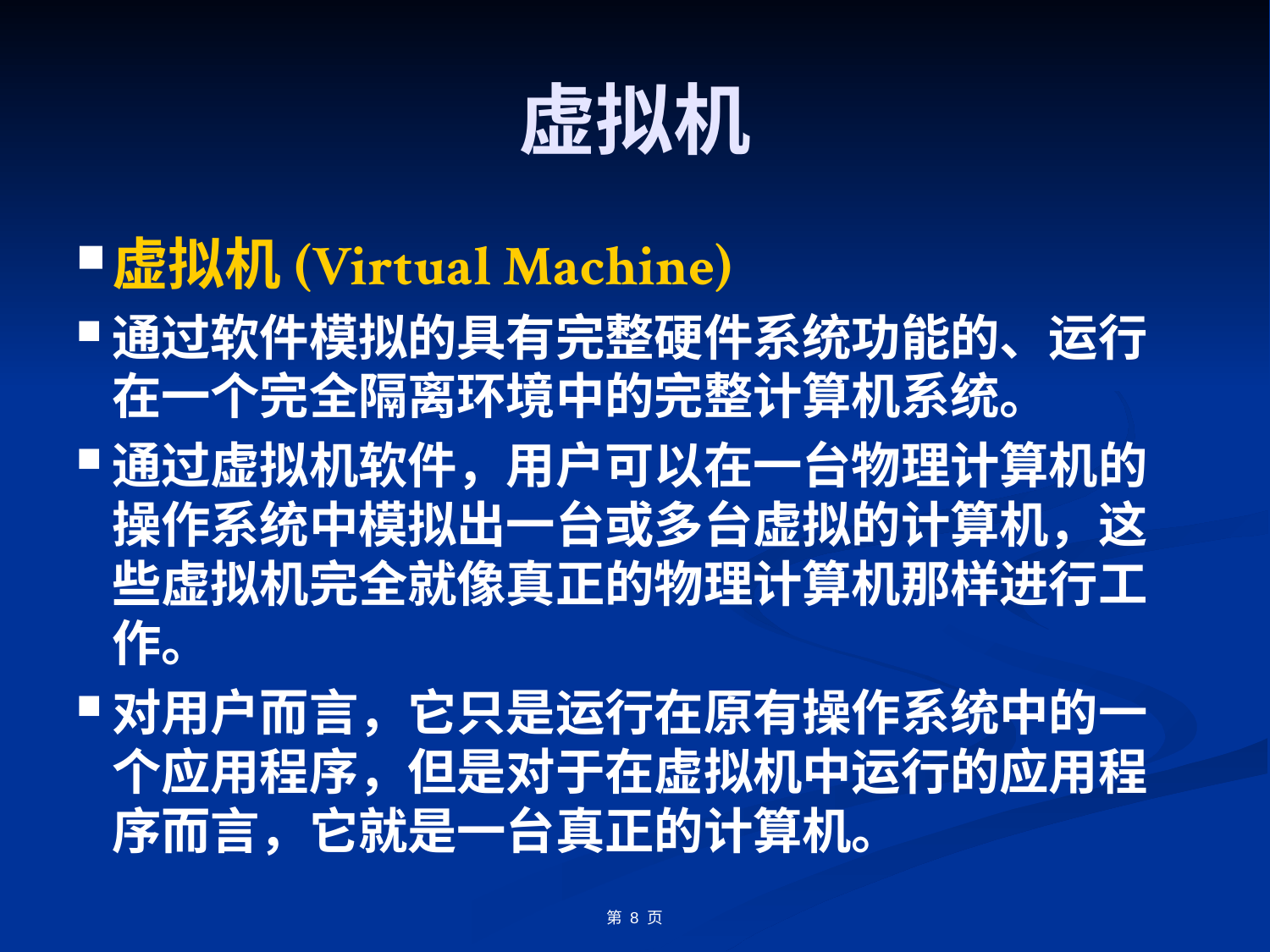

# 虚拟机
虚拟机(Virtual Machine)
通过软件模拟的具有完整硬件系统功能的、运行在一个完全隔离环境中的完整计算机系统。
通过虚拟机软件，用户可以在一台物理计算机的操作系统中模拟出一台或多台虚拟的计算机，这些虚拟机完全就像真正的物理计算机那样进行工作。
对用户而言，它只是运行在原有操作系统中的一个应用程序，但是对于在虚拟机中运行的应用程序而言，它就是一台真正的计算机。
第 8 页